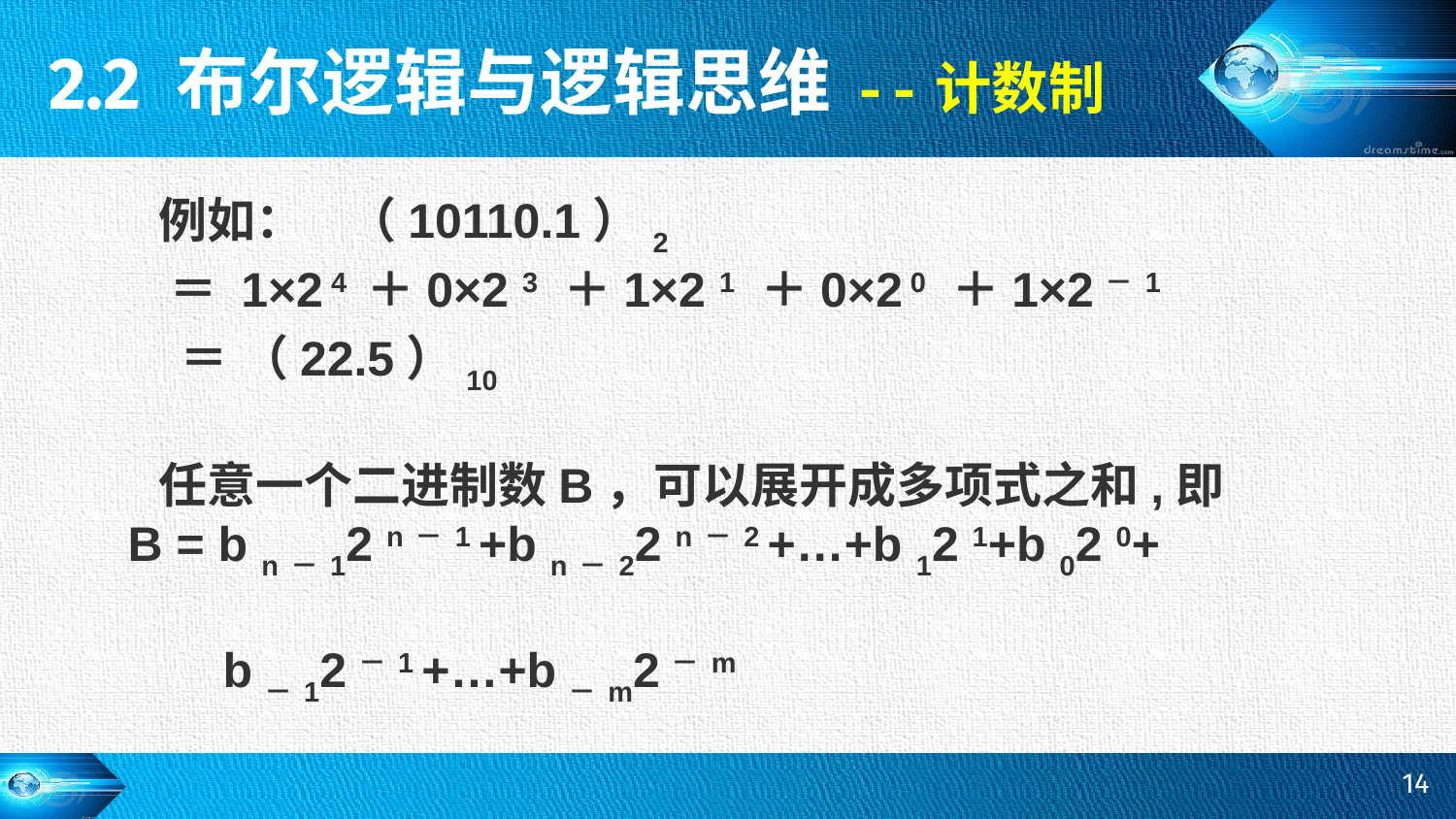

2.2 布尔逻辑与逻辑思维
--计数制
   例如：    （10110.1）2
       ＝ 1×2 4 ＋0×2 3 ＋1×2 1 ＋0×2 0 ＋1×2－1
     ＝ （22.5）10

   任意一个二进制数B，可以展开成多项式之和,即
 B = b n－12 n－1 +b n－22 n－2 +…+b 12 1+b 02 0+

        b－12－1 +…+b－m2－m

14